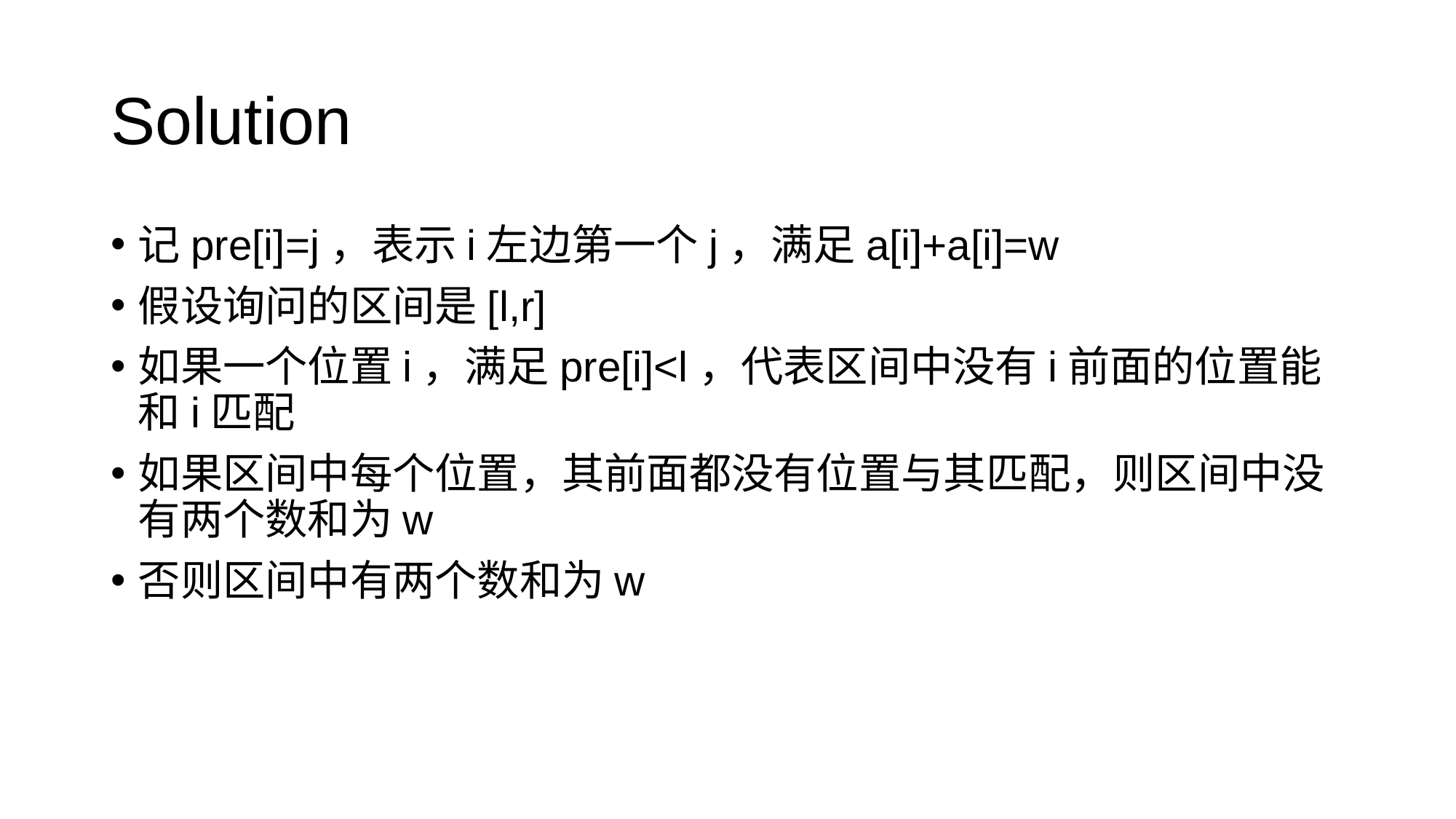

# Solution
记pre[i]=j，表示i左边第一个j，满足a[i]+a[i]=w
假设询问的区间是[l,r]
如果一个位置i，满足pre[i]<l，代表区间中没有i前面的位置能和i匹配
如果区间中每个位置，其前面都没有位置与其匹配，则区间中没有两个数和为w
否则区间中有两个数和为w